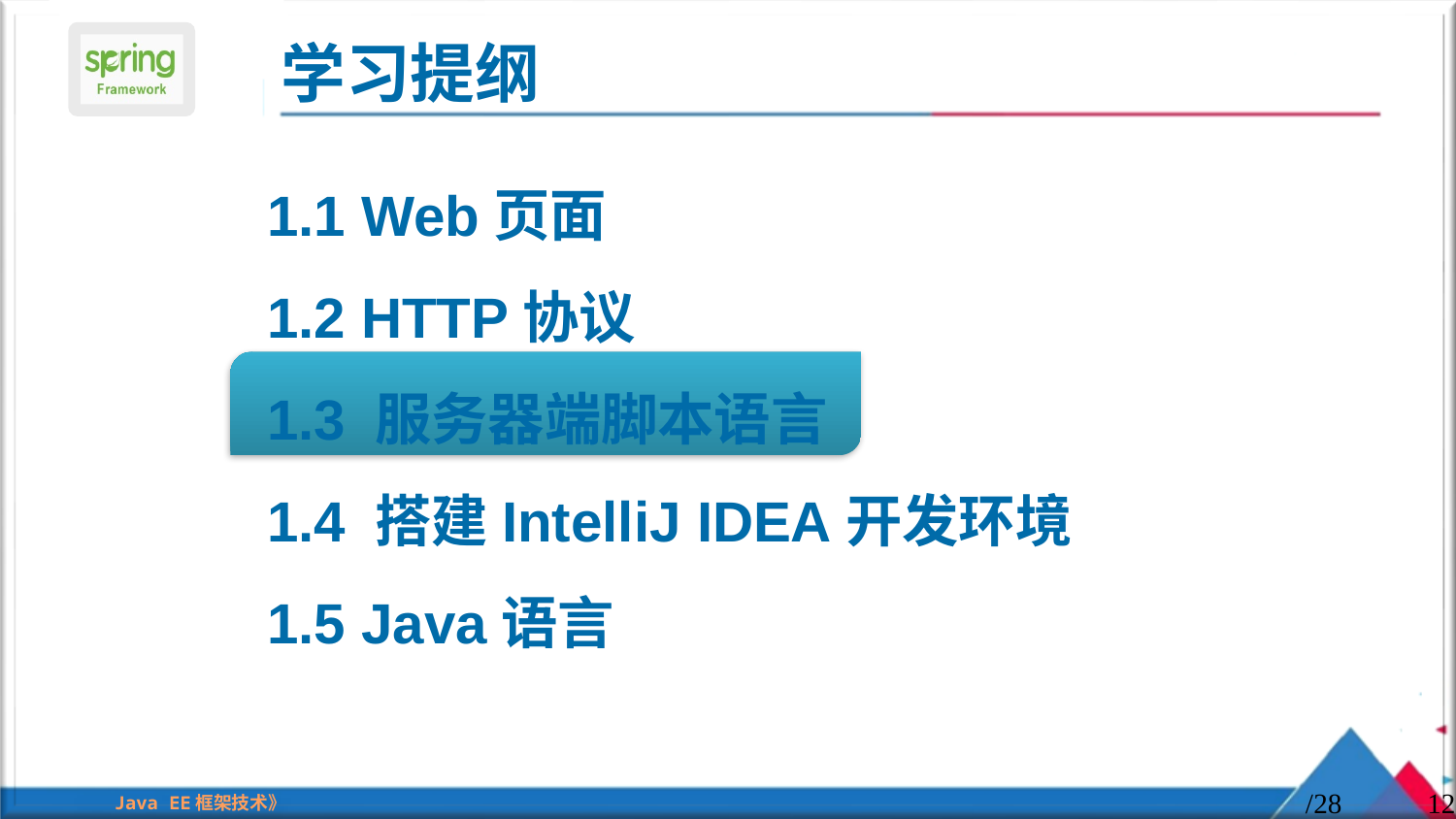

1.1 Web页面
1.2 HTTP协议
1.3 服务器端脚本语言
1.4 搭建IntelliJ IDEA开发环境
1.5 Java语言

/28
12